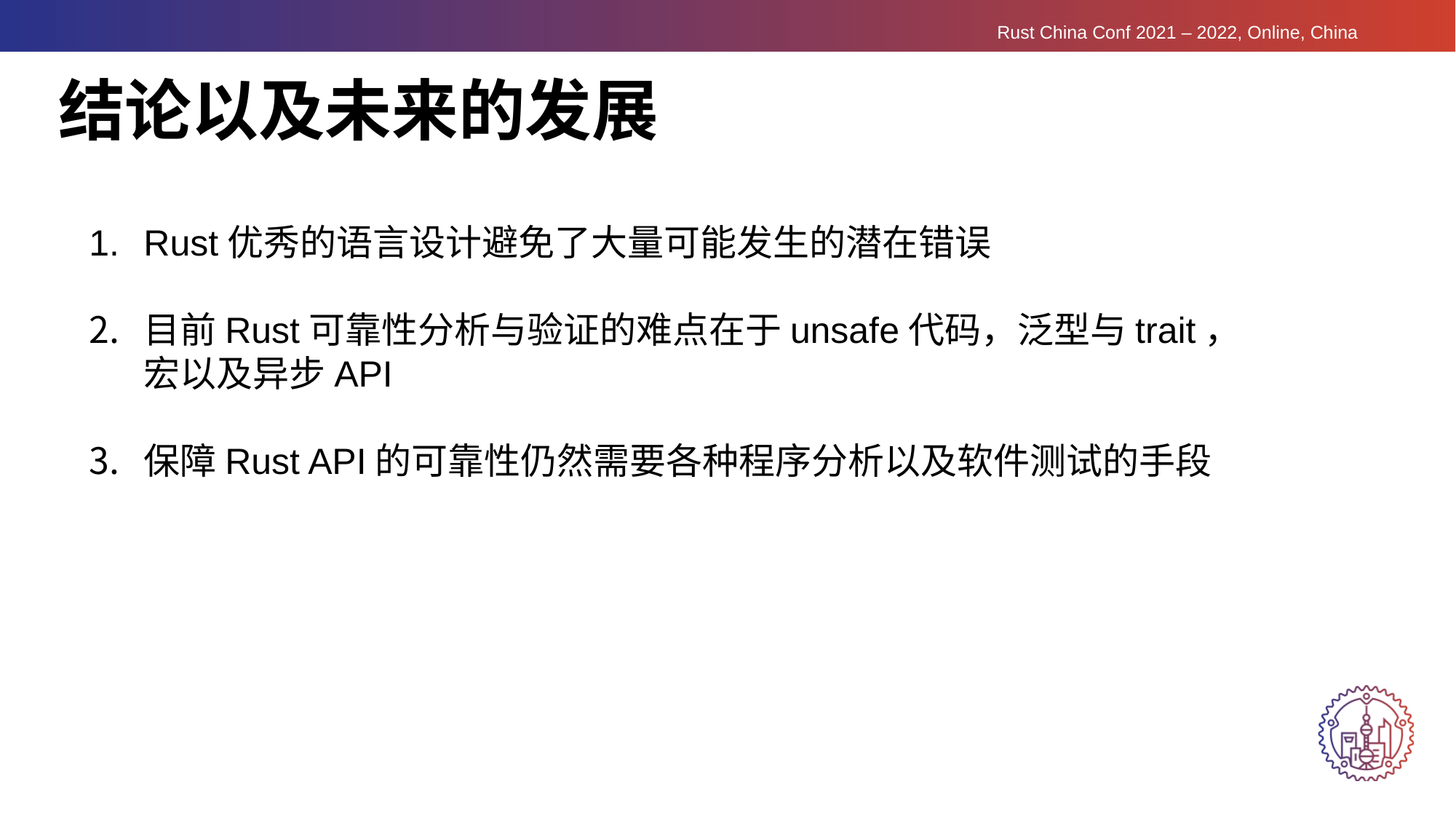

结论以及未来的发展
Rust优秀的语言设计避免了大量可能发生的潜在错误

目前Rust可靠性分析与验证的难点在于unsafe代码，泛型与trait，宏以及异步API

保障Rust API的可靠性仍然需要各种程序分析以及软件测试的手段